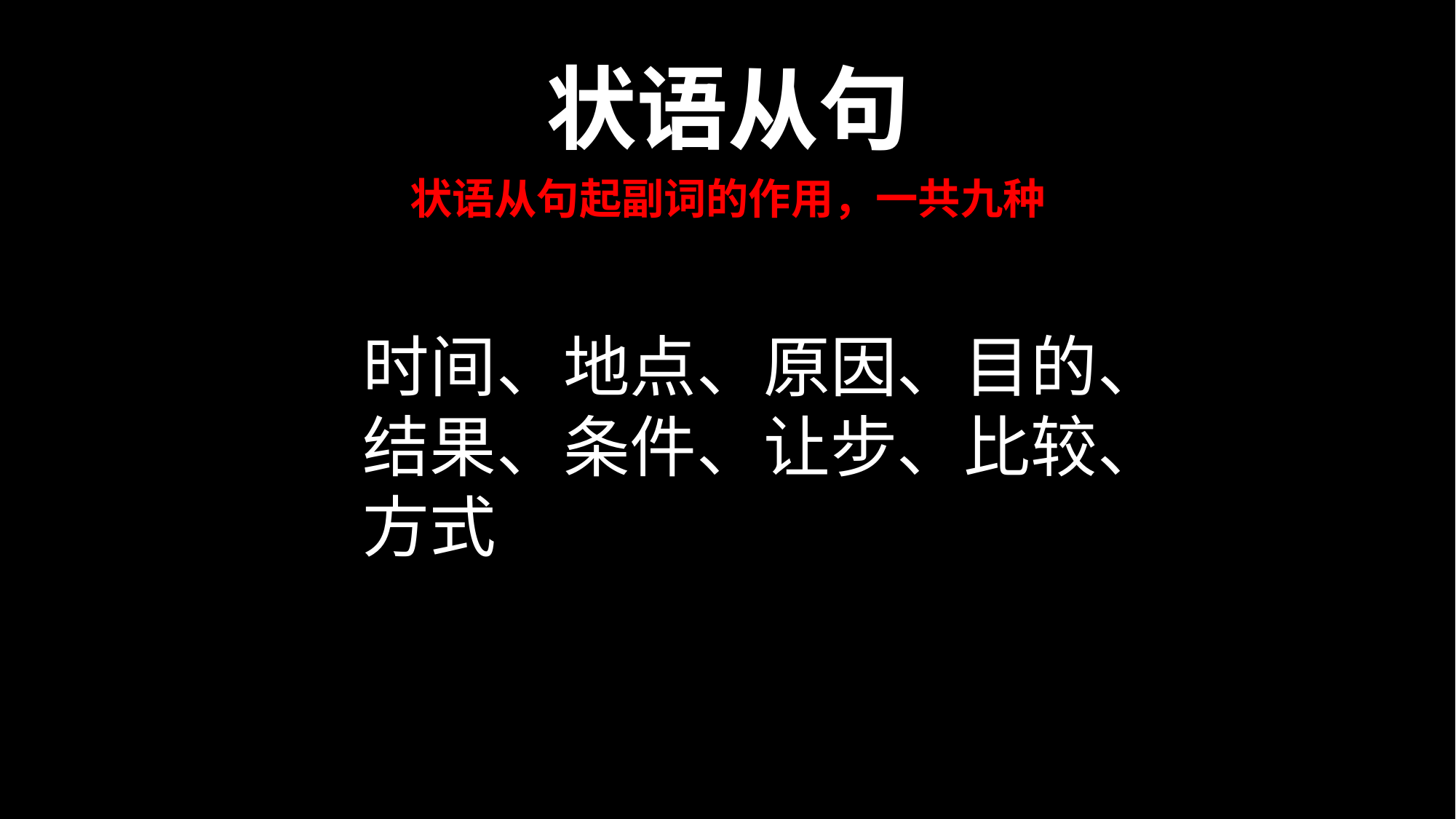

状语从句
状语从句起副词的作用，一共九种
时间、地点、原因、目的、结果、条件、让步、比较、方式